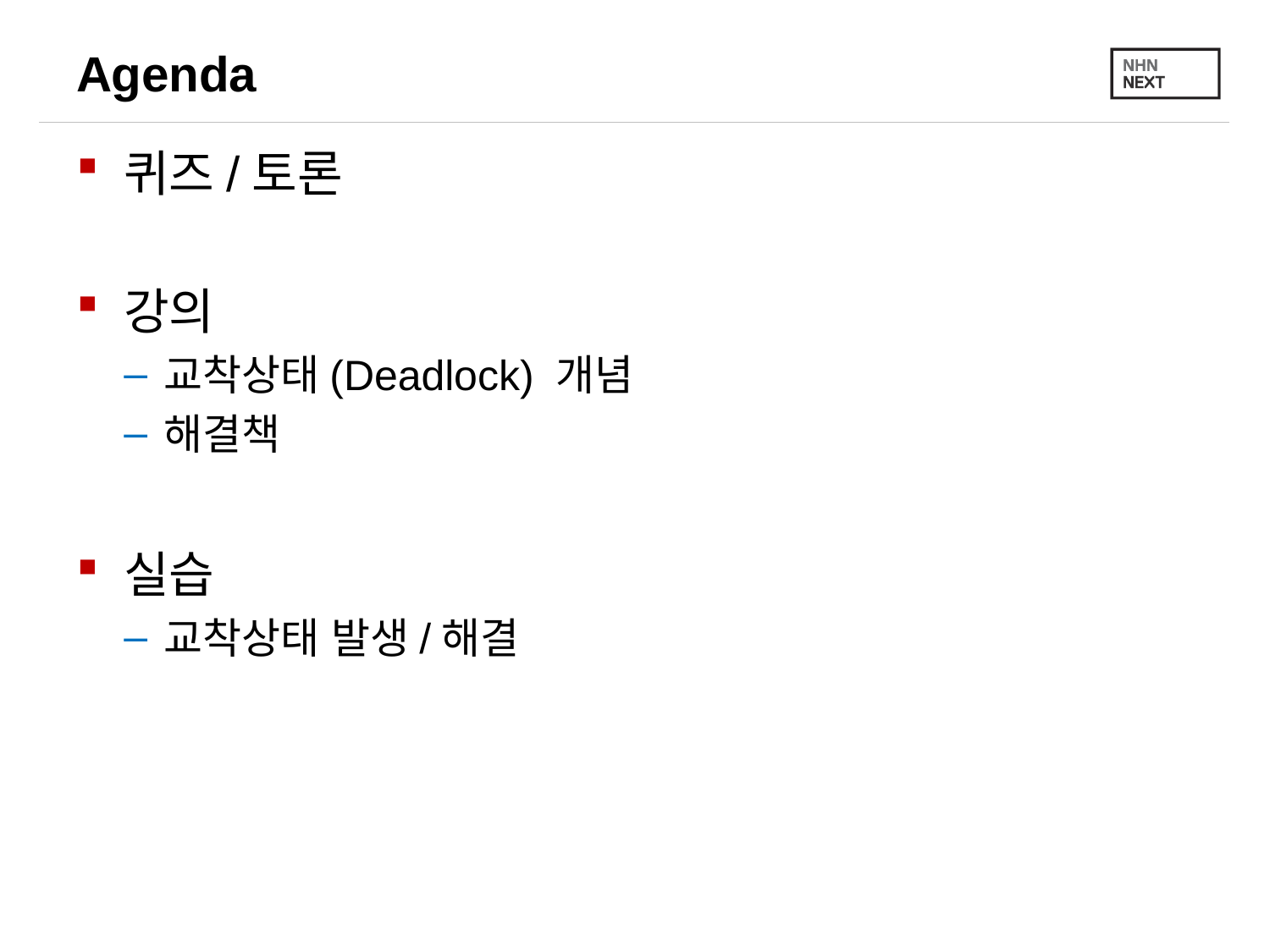

# Agenda
퀴즈/토론

강의
교착상태(Deadlock) 개념
해결책

실습
교착상태 발생/해결